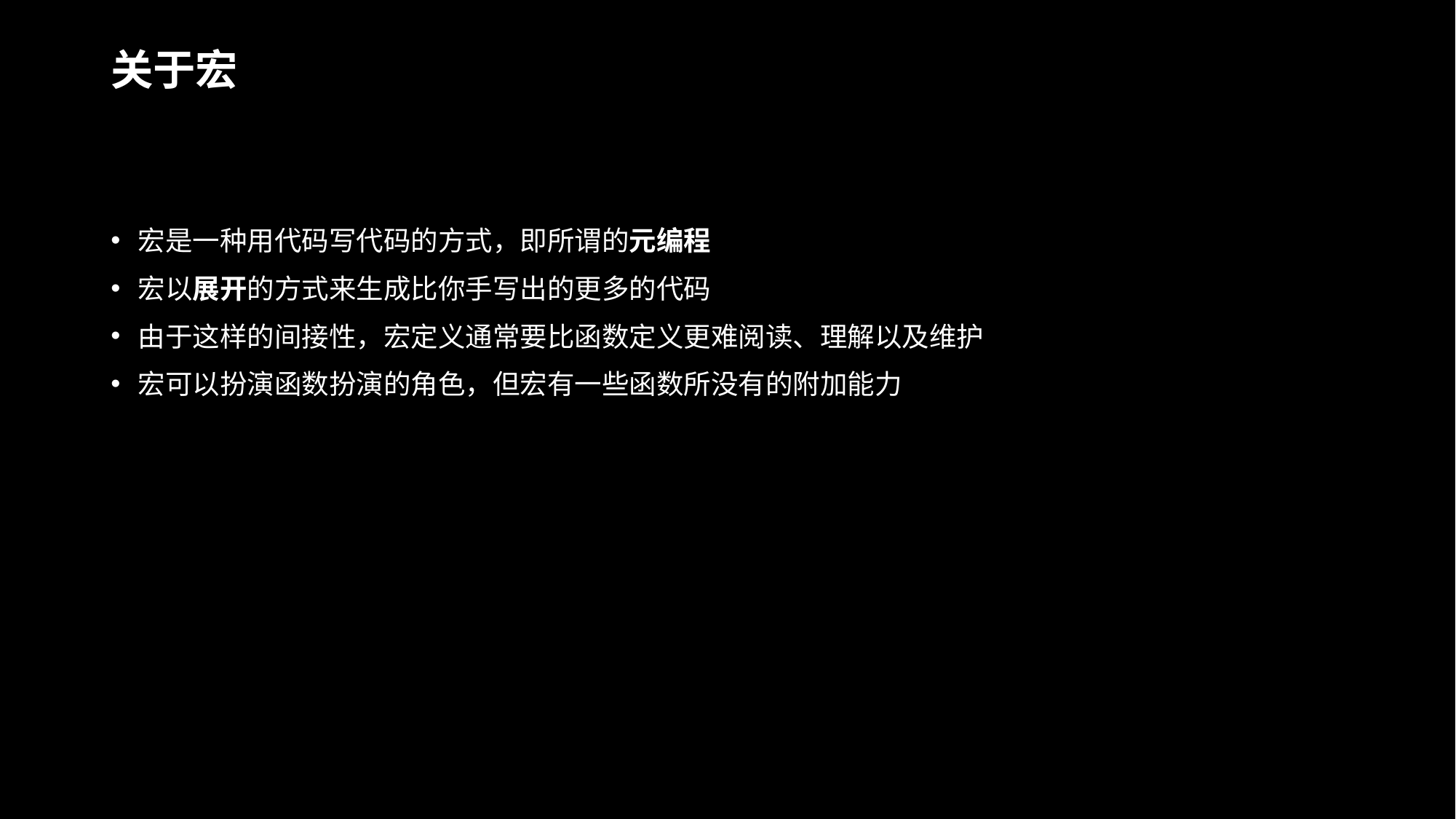

# 关于宏
宏是一种用代码写代码的方式，即所谓的元编程
宏以展开的方式来生成比你手写出的更多的代码
由于这样的间接性，宏定义通常要比函数定义更难阅读、理解以及维护
宏可以扮演函数扮演的角色，但宏有一些函数所没有的附加能力